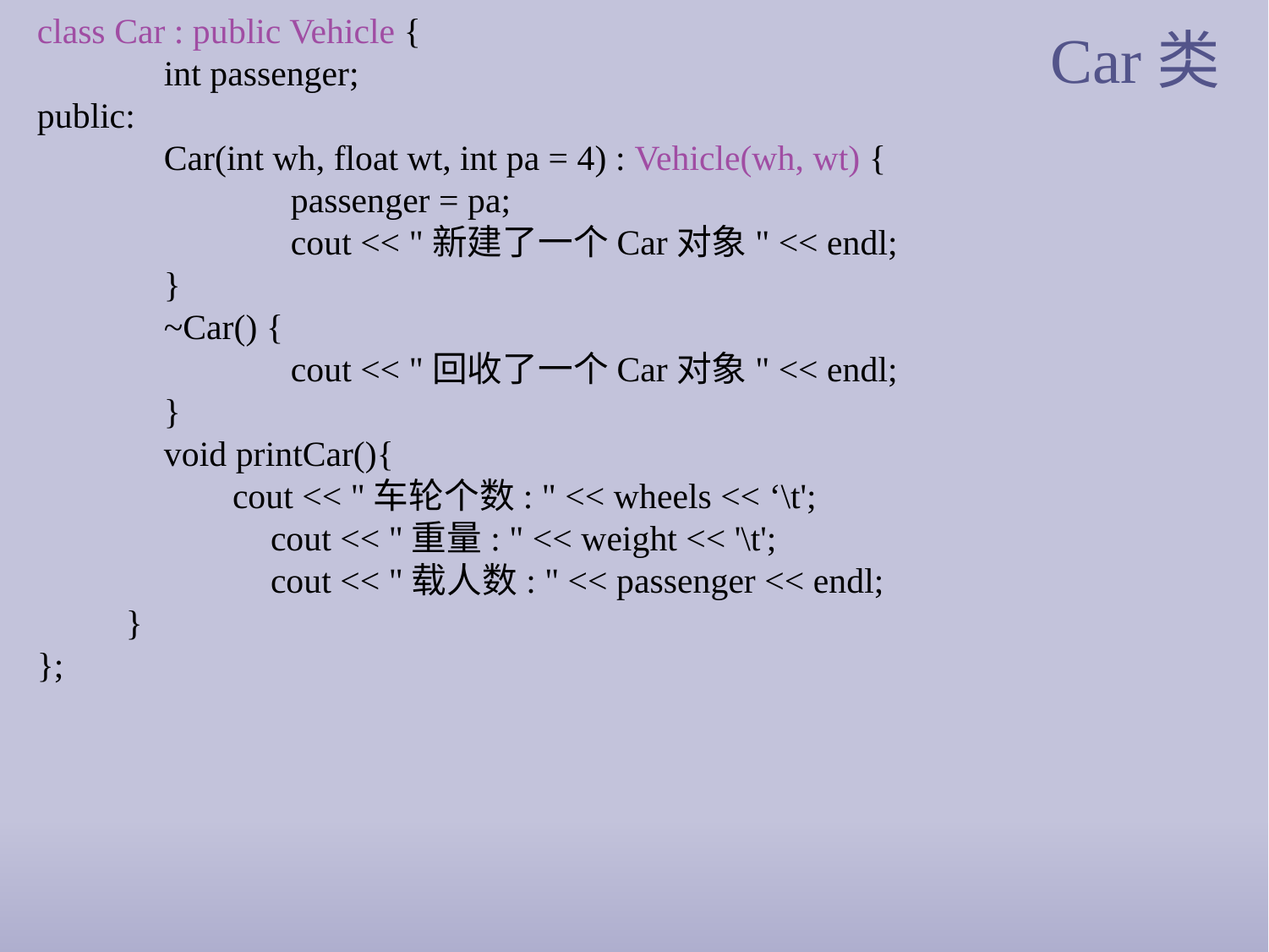

class Car : public Vehicle {
	int passenger;
public:
	Car(int wh, float wt, int pa = 4) : Vehicle(wh, wt) {
		passenger = pa;
		cout << "新建了一个Car对象" << endl;
	}
	~Car() {
		cout << "回收了一个Car对象" << endl;
	}
	void printCar(){
                      cout << "车轮个数: " << wheels << ‘\t';
	            cout << "重量: " << weight << '\t';
	            cout << "载人数: " << passenger << endl;
          }
};

# Car类